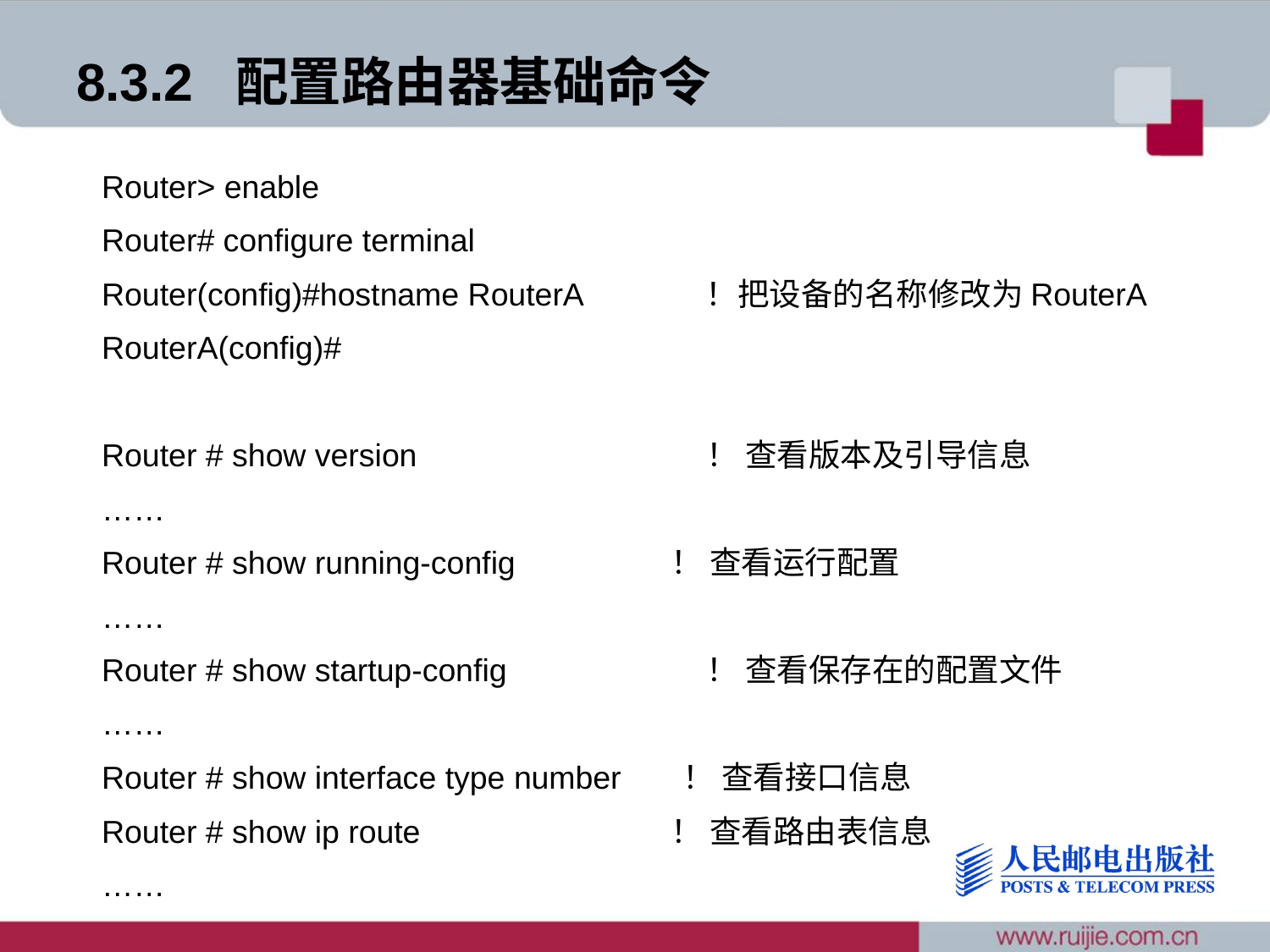

# 8.3.2  配置路由器基础命令
Router> enable
Router# configure terminal
Router(config)#hostname RouterA             ！把设备的名称修改为RouterA
RouterA(config)#

Router # show version		          ！ 查看版本及引导信息
……
Router # show running-config	      ！ 查看运行配置
……
Router # show startup-config 	          ！ 查看保存在的配置文件
……
Router # show interface type number      ！ 查看接口信息
Router # show ip route		      ！ 查看路由表信息
……